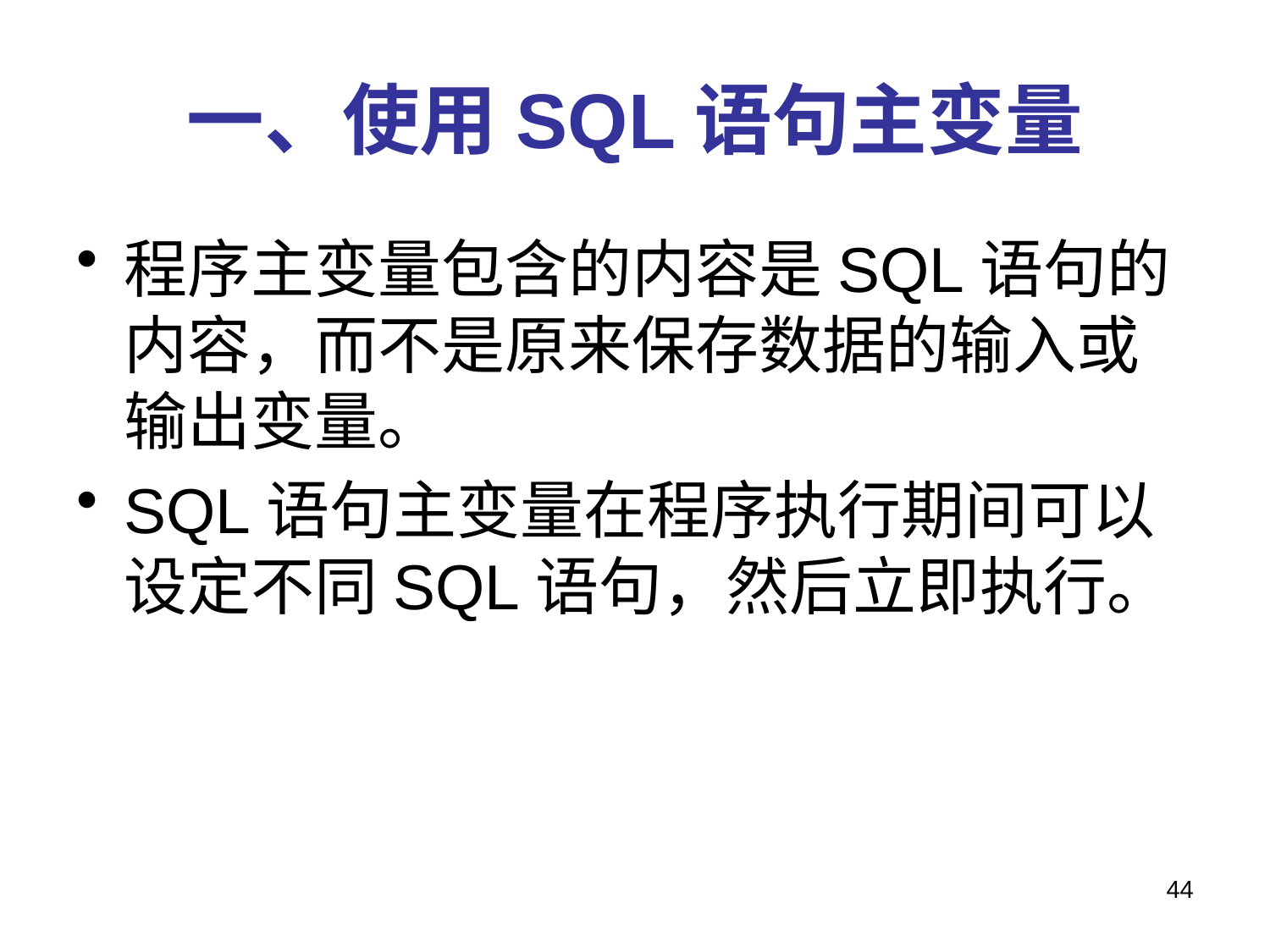

# 一、使用SQL语句主变量
程序主变量包含的内容是SQL语句的内容，而不是原来保存数据的输入或输出变量。
SQL语句主变量在程序执行期间可以设定不同SQL语句，然后立即执行。

44